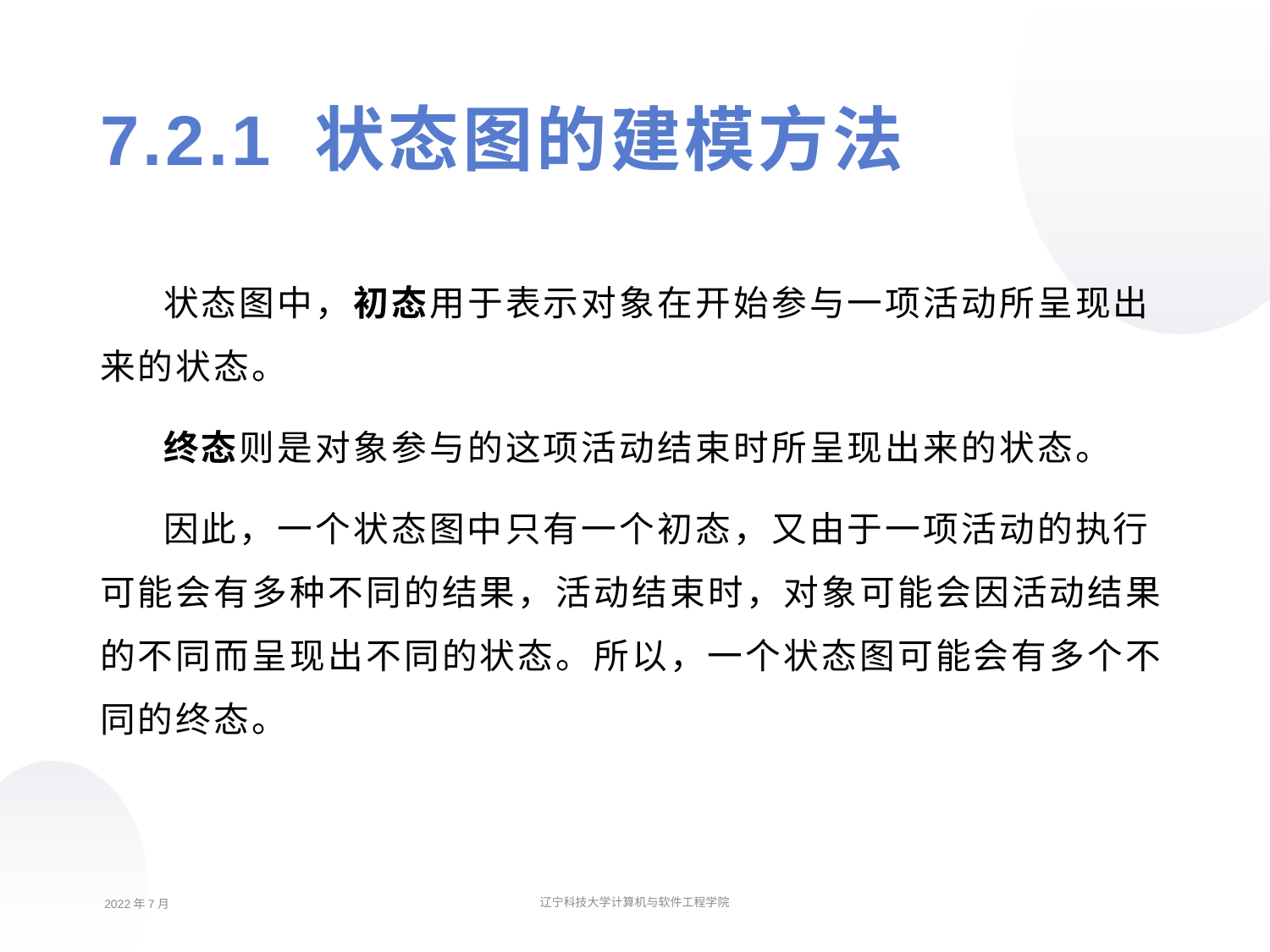

7.2.1 状态图的建模方法
状态图中，初态用于表示对象在开始参与一项活动所呈现出来的状态。
终态则是对象参与的这项活动结束时所呈现出来的状态。
因此，一个状态图中只有一个初态，又由于一项活动的执行可能会有多种不同的结果，活动结束时，对象可能会因活动结果的不同而呈现出不同的状态。所以，一个状态图可能会有多个不同的终态。

2022年7月
辽宁科技大学计算机与软件工程学院
32